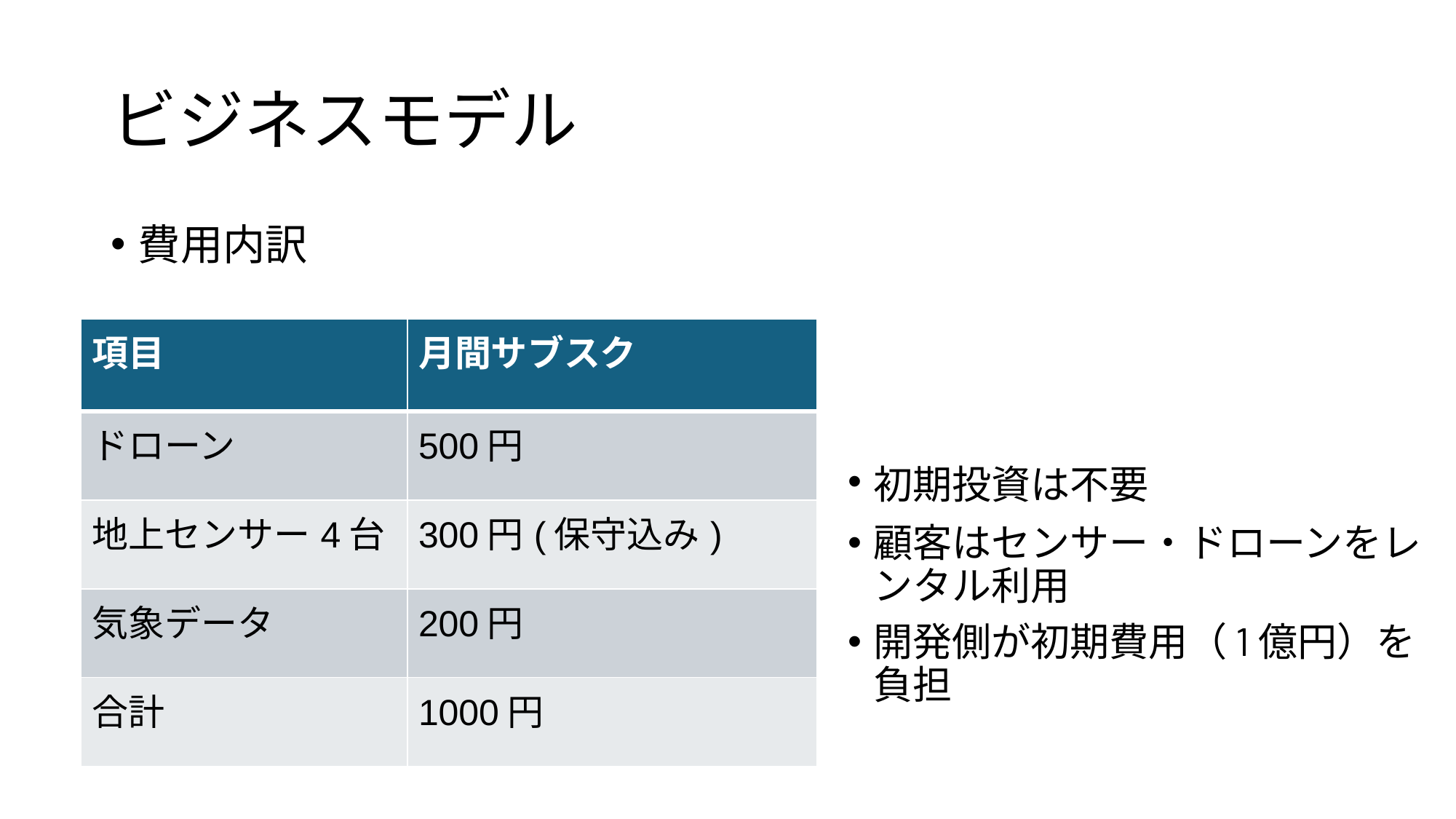

# ビジネスモデル
費用内訳

| 項目 | 月間サブスク |
| --- | --- |
| ドローン | 500円 |
| 地上センサー4台 | 300円(保守込み) |
| 気象データ | 200円 |
| 合計 | 1000円 |
初期投資は不要
顧客はセンサー・ドローンをレンタル利用
開発側が初期費用（1億円）を負担